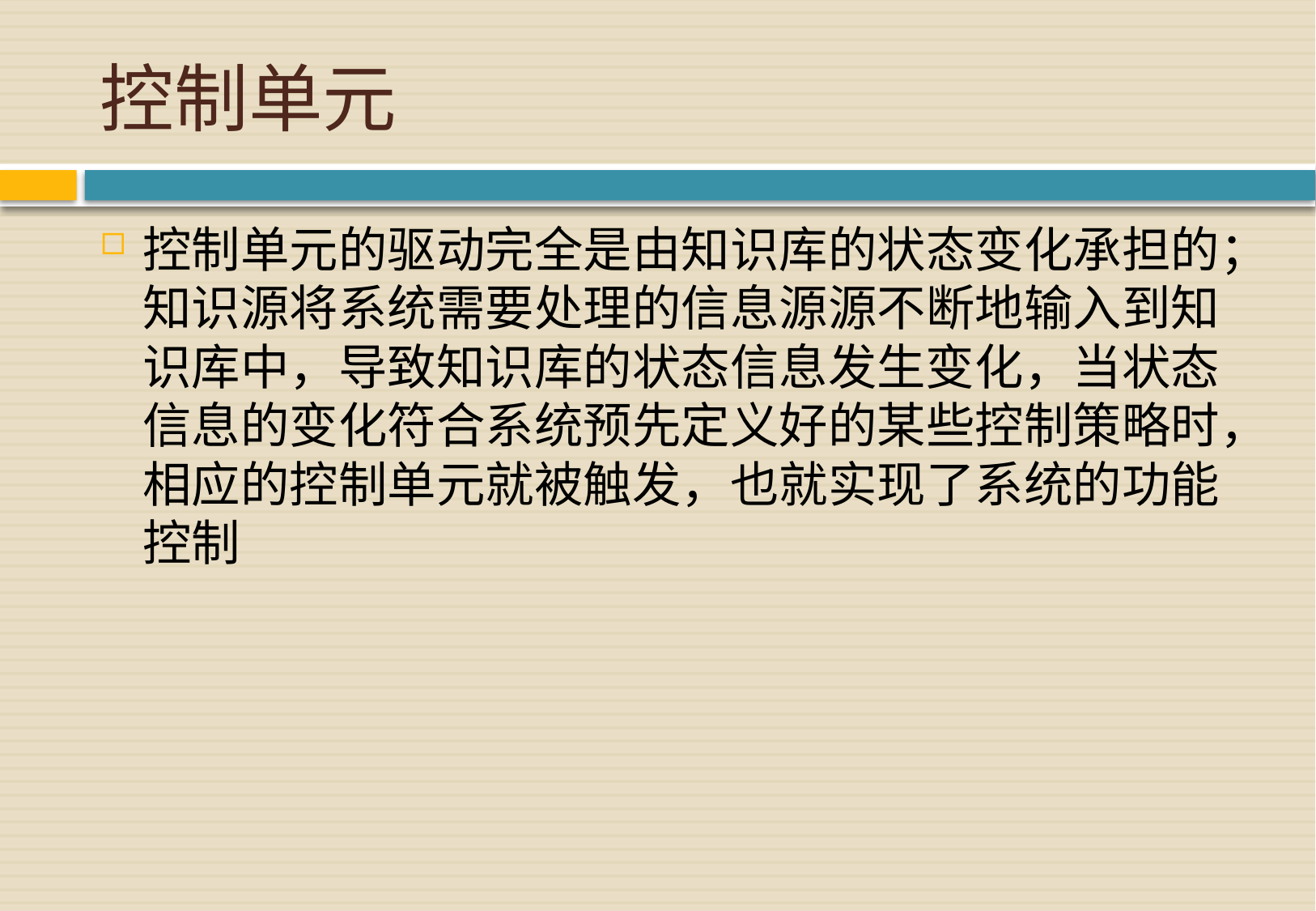

# 控制单元
控制单元的驱动完全是由知识库的状态变化承担的；知识源将系统需要处理的信息源源不断地输入到知识库中，导致知识库的状态信息发生变化，当状态信息的变化符合系统预先定义好的某些控制策略时，相应的控制单元就被触发，也就实现了系统的功能控制